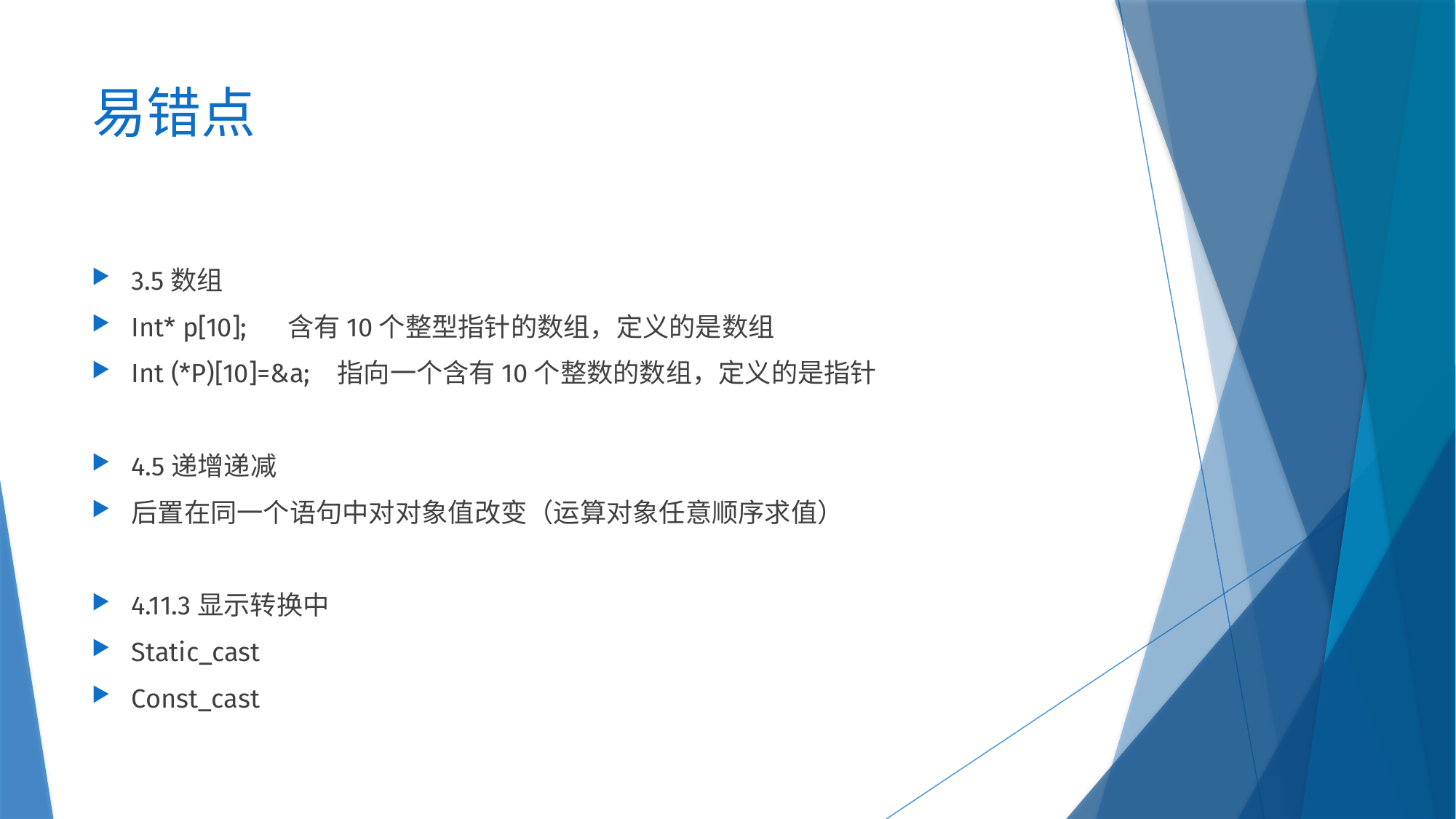

# 易错点
3.5数组
Int* p[10];     含有10个整型指针的数组，定义的是数组
Int (*P)[10]=&a;   指向一个含有10个整数的数组，定义的是指针

4.5递增递减
后置在同一个语句中对对象值改变（运算对象任意顺序求值）

4.11.3显示转换中
Static_cast
Const_cast